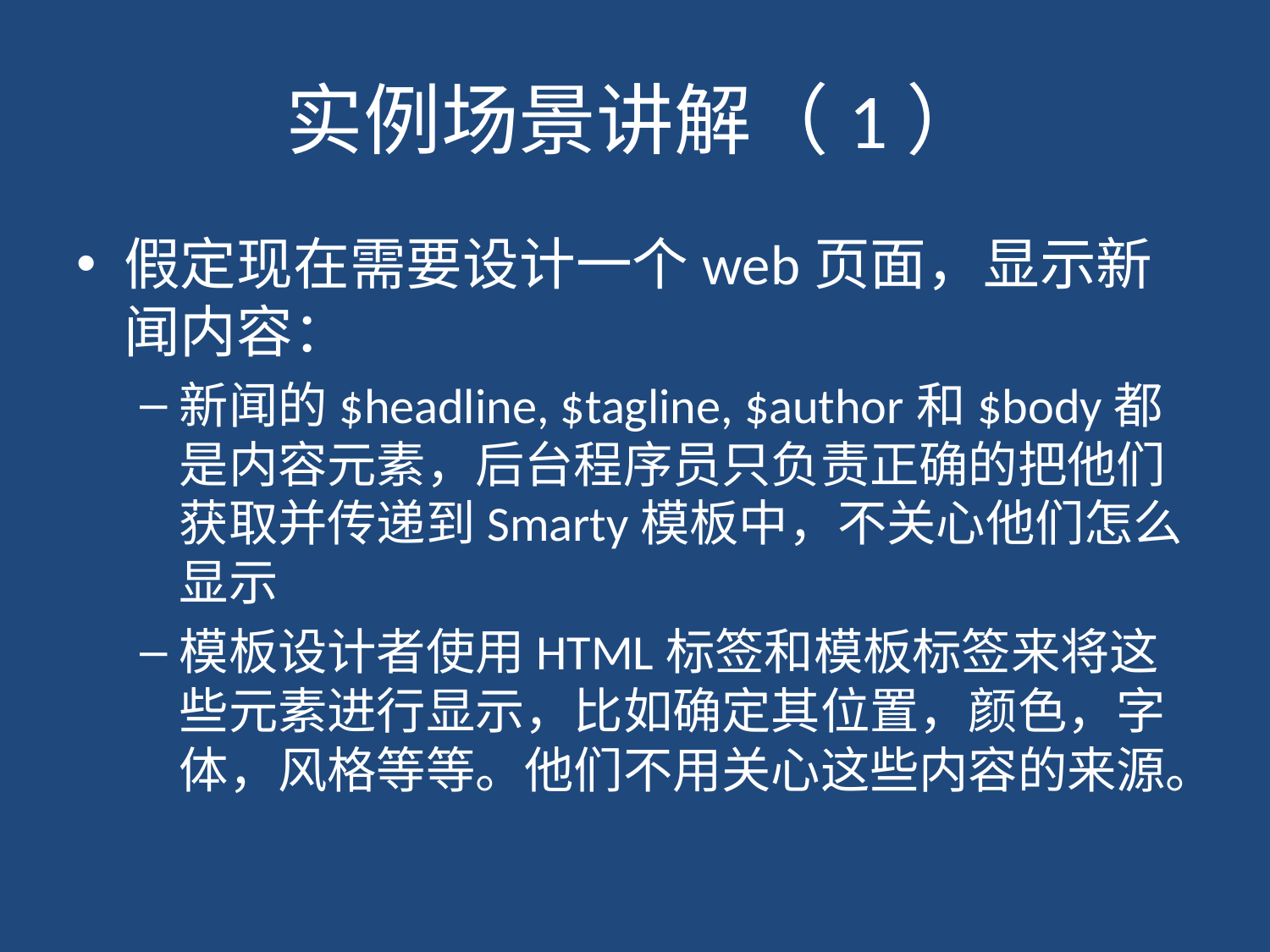

# 实例场景讲解（1）
假定现在需要设计一个web页面，显示新闻内容：
新闻的$headline, $tagline, $author和$body都是内容元素，后台程序员只负责正确的把他们获取并传递到Smarty模板中，不关心他们怎么显示
模板设计者使用HTML标签和模板标签来将这些元素进行显示，比如确定其位置，颜色，字体，风格等等。他们不用关心这些内容的来源。